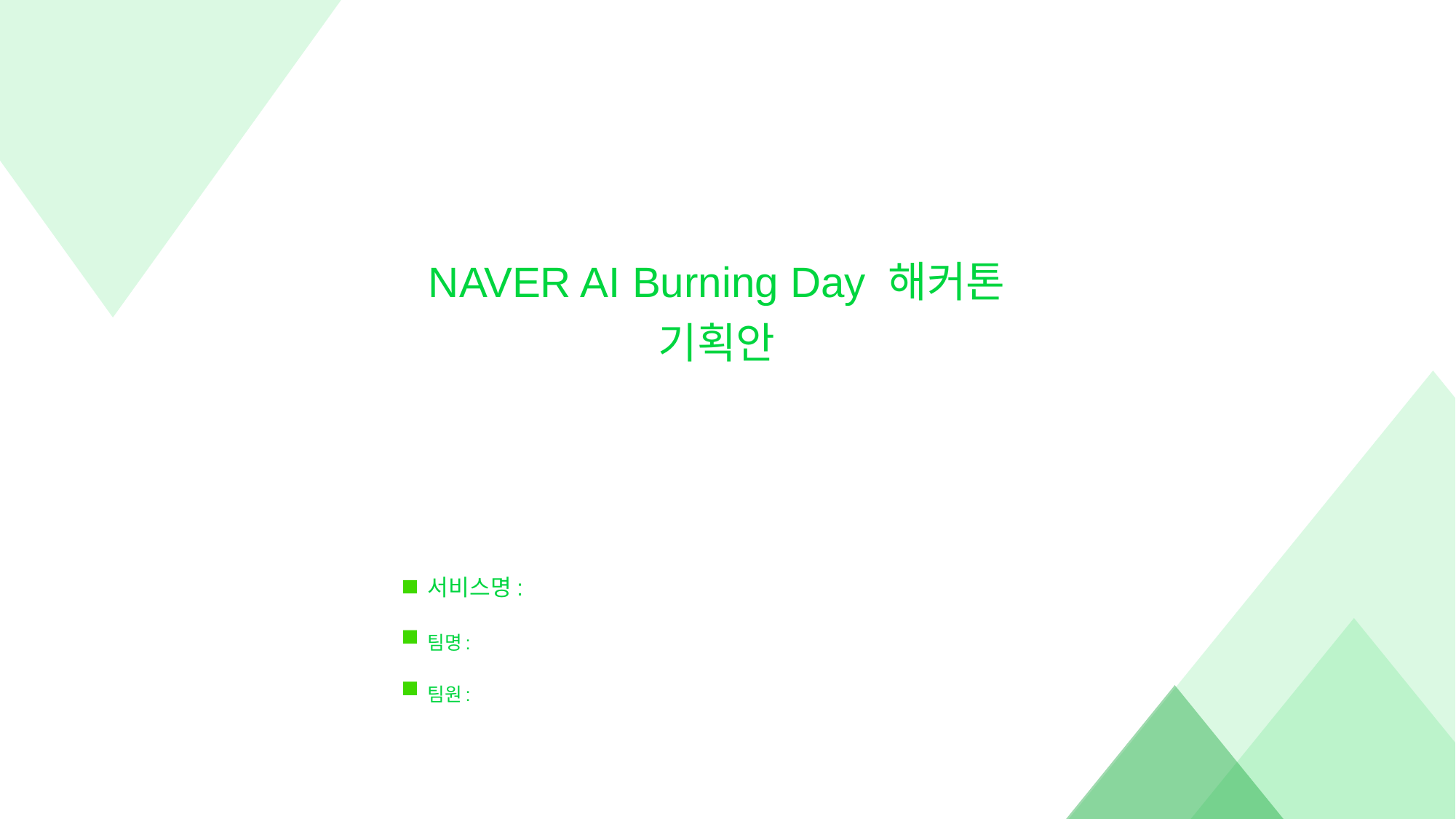

NAVER AI Burning Day 해커톤
기획안
서비스명:

팀명:

팀원: